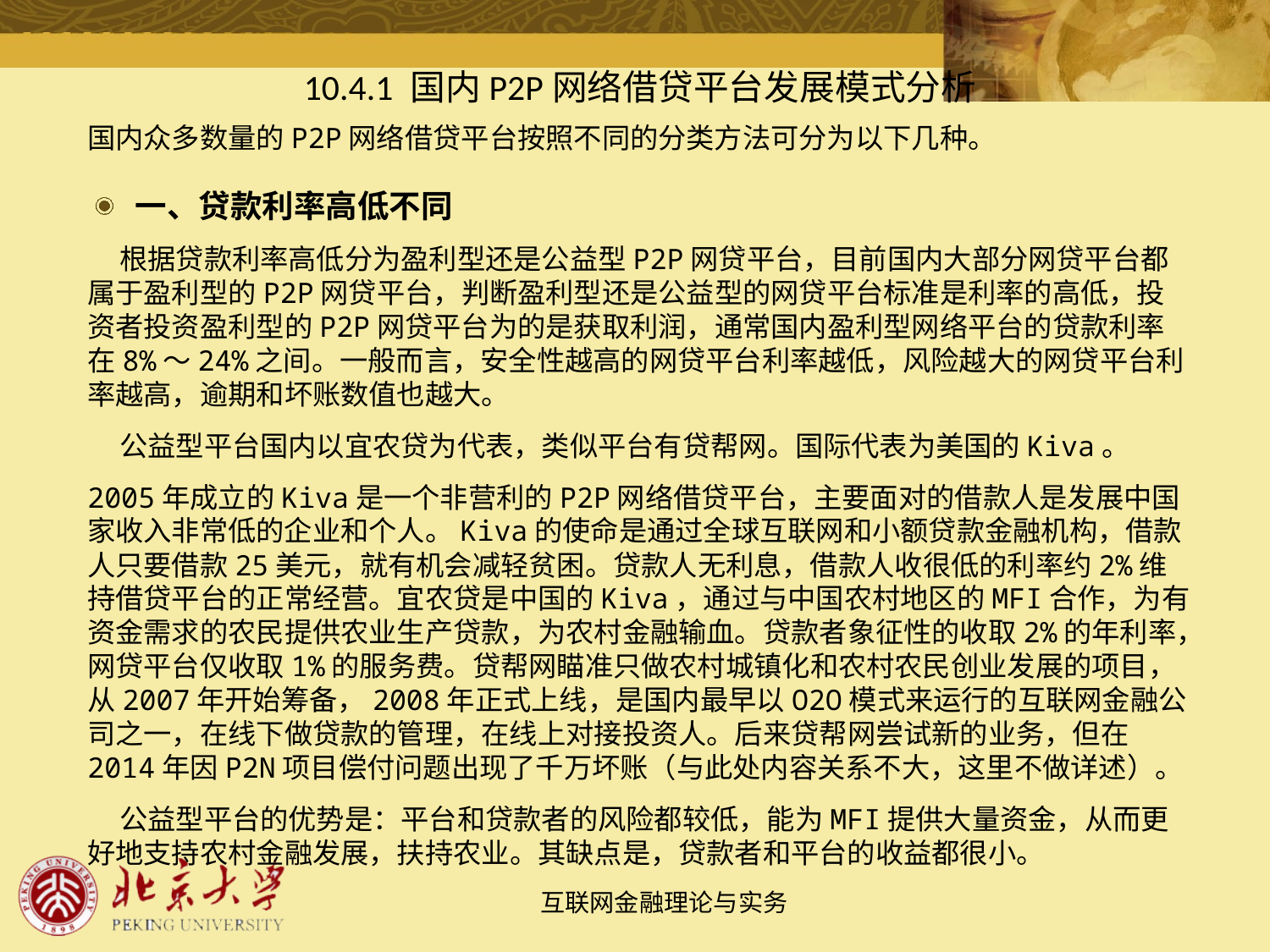

# 10.4.1 国内P2P网络借贷平台发展模式分析
国内众多数量的P2P网络借贷平台按照不同的分类方法可分为以下几种。
一、贷款利率高低不同
    根据贷款利率高低分为盈利型还是公益型P2P网贷平台，目前国内大部分网贷平台都属于盈利型的P2P网贷平台，判断盈利型还是公益型的网贷平台标准是利率的高低，投资者投资盈利型的P2P网贷平台为的是获取利润，通常国内盈利型网络平台的贷款利率在8%～24%之间。一般而言，安全性越高的网贷平台利率越低，风险越大的网贷平台利率越高，逾期和坏账数值也越大。
    公益型平台国内以宜农贷为代表，类似平台有贷帮网。国际代表为美国的Kiva。
2005年成立的Kiva是一个非营利的P2P网络借贷平台，主要面对的借款人是发展中国家收入非常低的企业和个人。Kiva的使命是通过全球互联网和小额贷款金融机构，借款人只要借款25美元，就有机会减轻贫困。贷款人无利息，借款人收很低的利率约2%维持借贷平台的正常经营。宜农贷是中国的Kiva，通过与中国农村地区的MFI合作，为有资金需求的农民提供农业生产贷款，为农村金融输血。贷款者象征性的收取2%的年利率，网贷平台仅收取1%的服务费。贷帮网瞄准只做农村城镇化和农村农民创业发展的项目，从2007年开始筹备，2008年正式上线，是国内最早以O2O模式来运行的互联网金融公司之一，在线下做贷款的管理，在线上对接投资人。后来贷帮网尝试新的业务，但在2014年因P2N项目偿付问题出现了千万坏账（与此处内容关系不大，这里不做详述）。
    公益型平台的优势是：平台和贷款者的风险都较低，能为MFI提供大量资金，从而更好地支持农村金融发展，扶持农业。其缺点是，贷款者和平台的收益都很小。